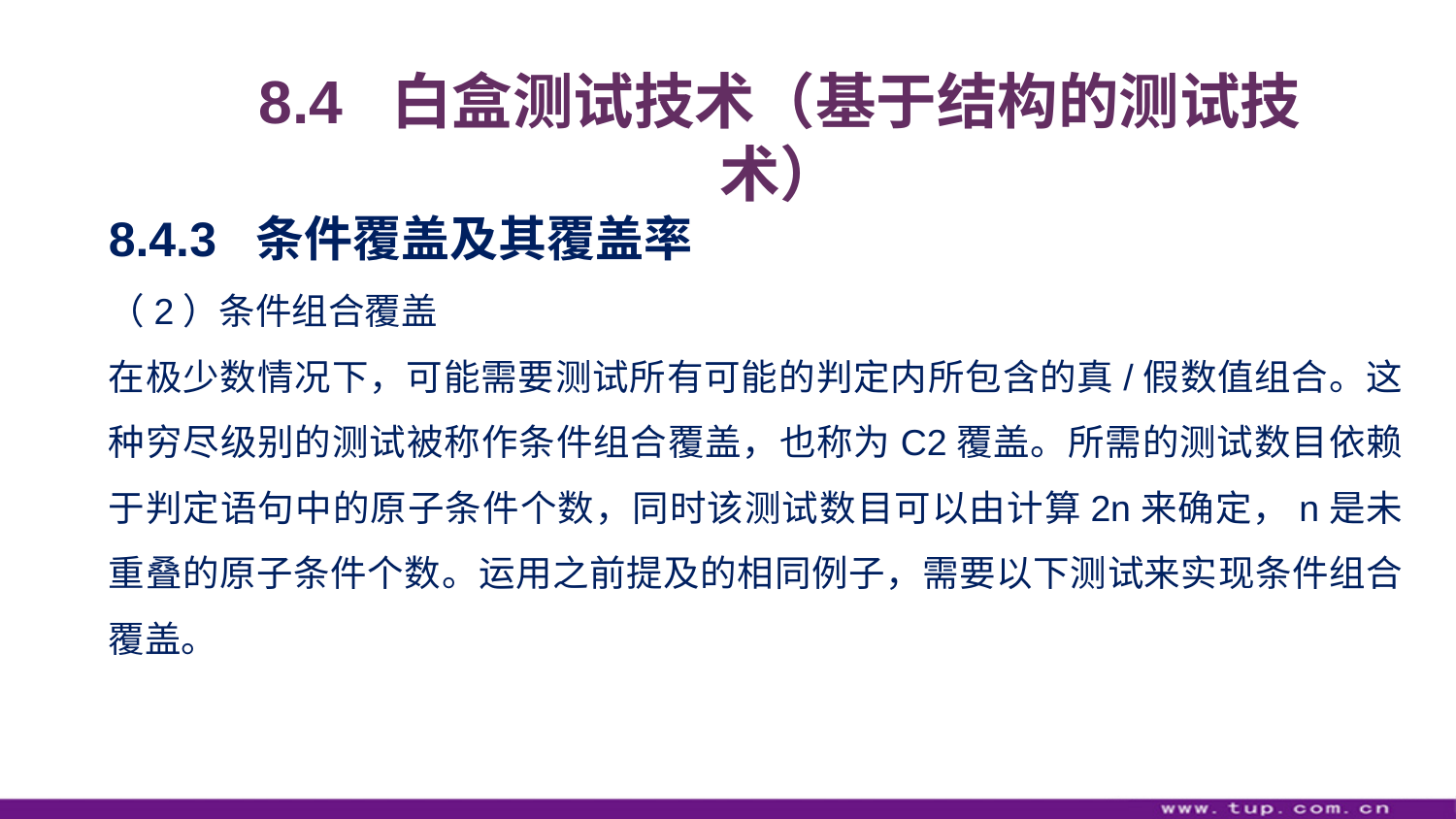

8.4  白盒测试技术（基于结构的测试技术）

8.4.3  条件覆盖及其覆盖率
（2）条件组合覆盖
在极少数情况下，可能需要测试所有可能的判定内所包含的真/假数值组合。这种穷尽级别的测试被称作条件组合覆盖，也称为C2覆盖。所需的测试数目依赖于判定语句中的原子条件个数，同时该测试数目可以由计算2n来确定，n是未重叠的原子条件个数。运用之前提及的相同例子，需要以下测试来实现条件组合覆盖。